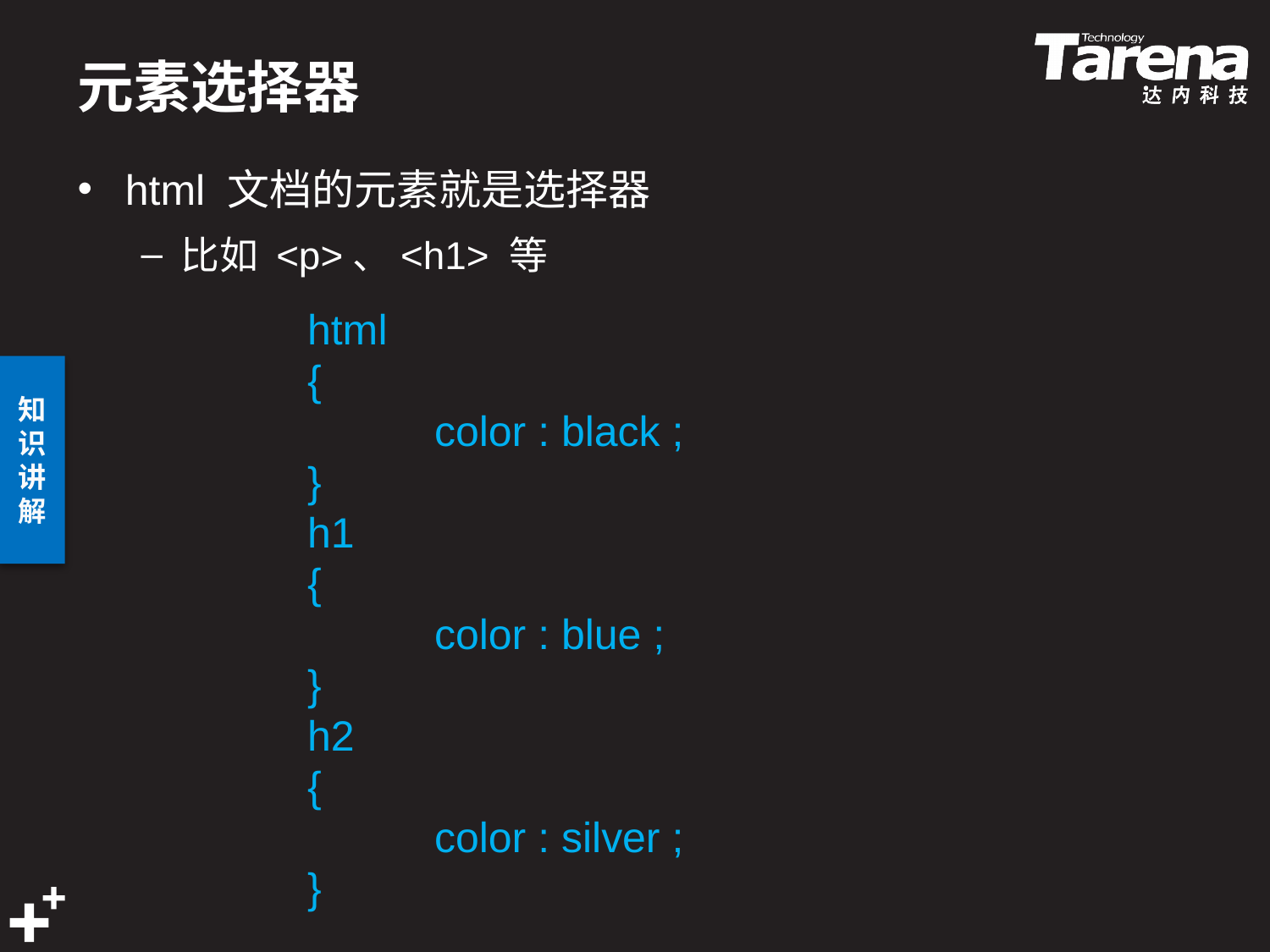

# 元素选择器
html 文档的元素就是选择器
比如 <p>、<h1> 等
html
{
	color : black ;
}
h1
{
	color : blue ;
}
h2
{
	color : silver ;
}